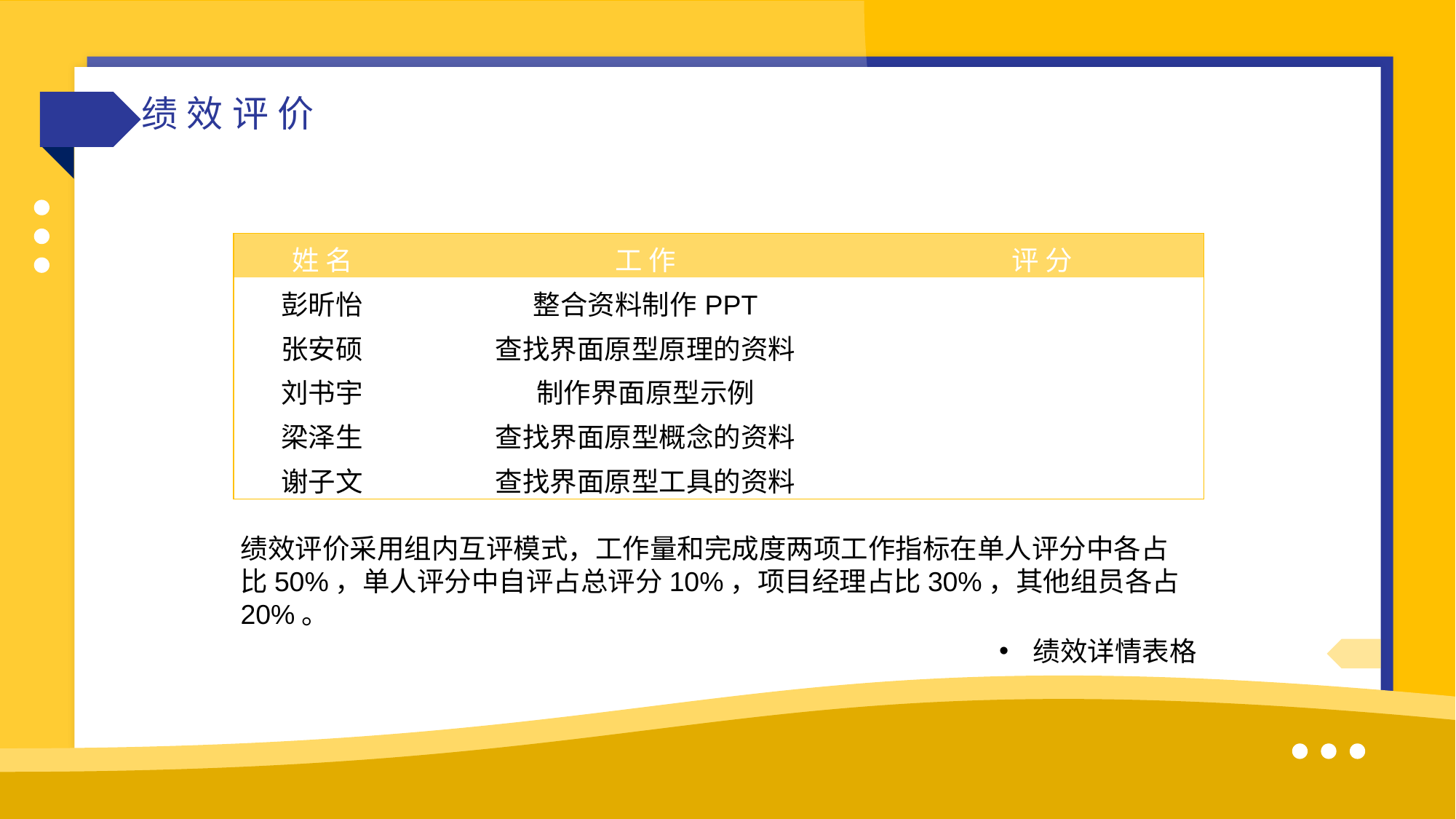

绩效评价
| 姓 名 | 工 作 | 评 分 |
| --- | --- | --- |
| 彭昕怡 | 整合资料制作PPT |  |
| 张安硕 | 查找界面原型原理的资料 |  |
| 刘书宇 | 制作界面原型示例 |  |
| 梁泽生 | 查找界面原型概念的资料 |  |
| 谢子文 | 查找界面原型工具的资料 |  |
绩效评价采用组内互评模式，工作量和完成度两项工作指标在单人评分中各占比50%，单人评分中自评占总评分10%，项目经理占比30%，其他组员各占20%。
绩效详情表格